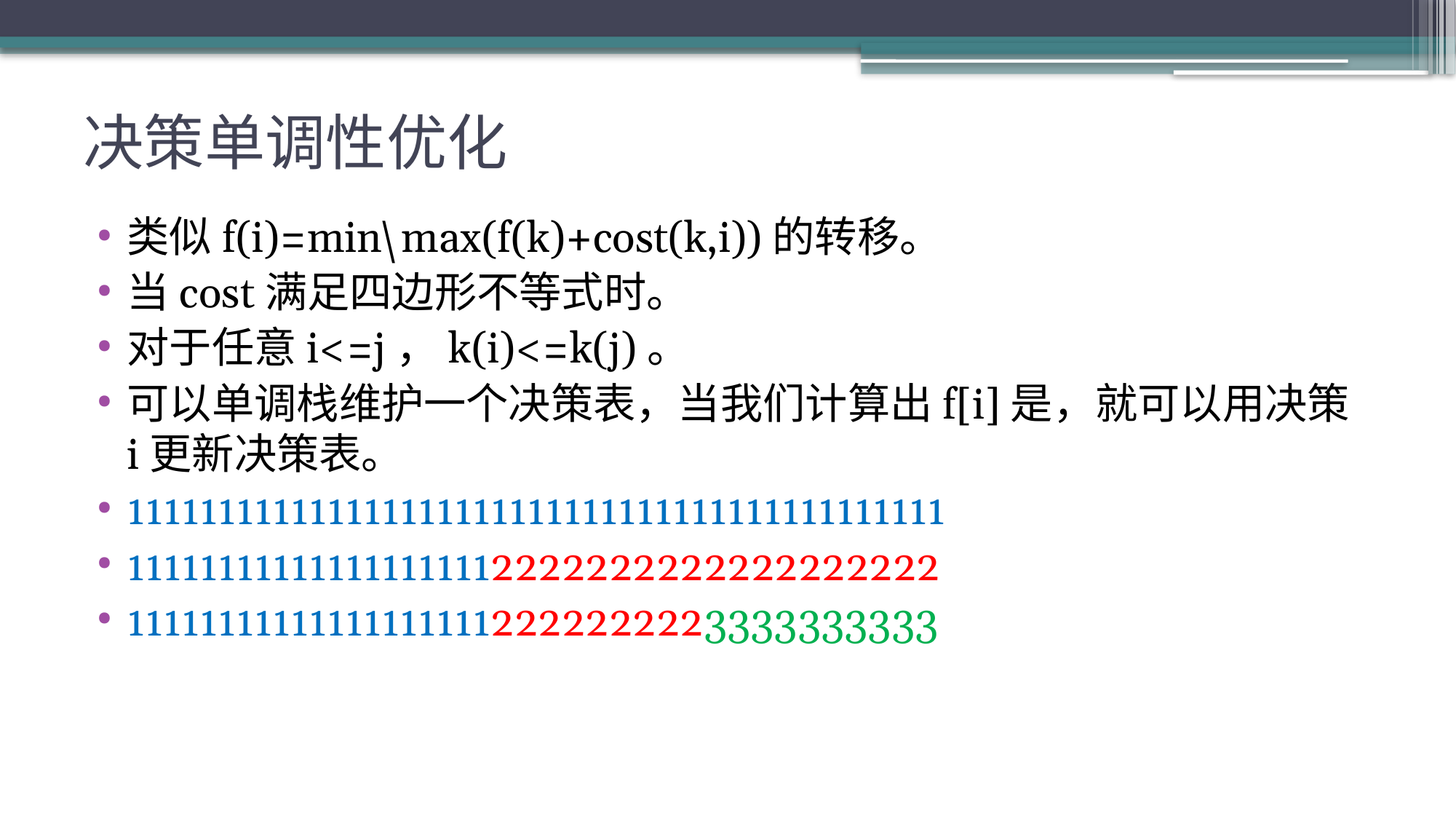

# 决策单调性优化
类似f(i)=min\max(f(k)+cost(k,i))的转移。
当cost满足四边形不等式时。
对于任意i<=j，k(i)<=k(j)。
可以单调栈维护一个决策表，当我们计算出f[i]是，就可以用决策i更新决策表。
111111111111111111111111111111111111111111111
111111111111111111112222222222222222222
111111111111111111112222222223333333333